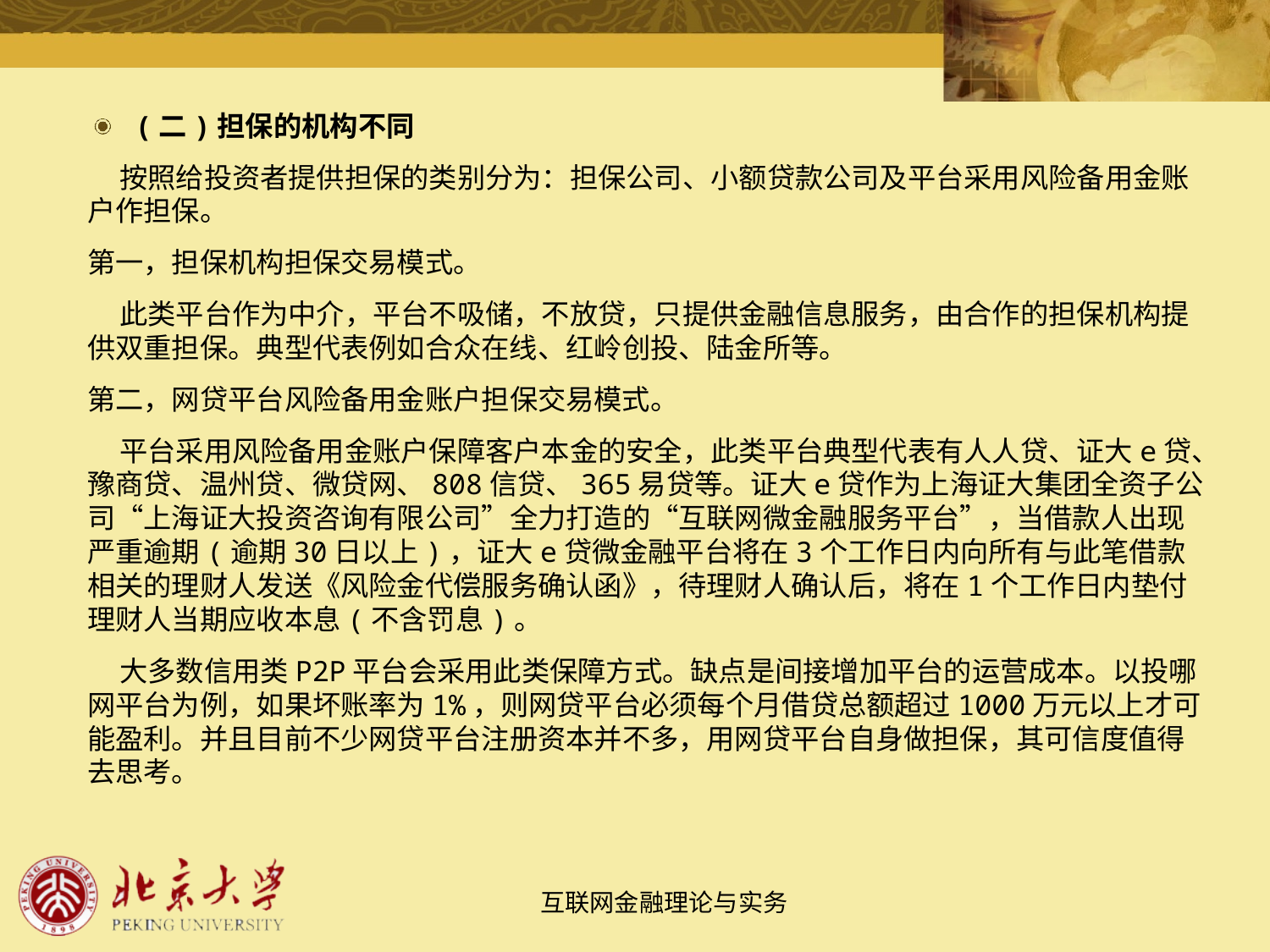

(二)担保的机构不同
    按照给投资者提供担保的类别分为：担保公司、小额贷款公司及平台采用风险备用金账户作担保。
第一，担保机构担保交易模式。
    此类平台作为中介，平台不吸储，不放贷，只提供金融信息服务，由合作的担保机构提供双重担保。典型代表例如合众在线、红岭创投、陆金所等。
第二，网贷平台风险备用金账户担保交易模式。
    平台采用风险备用金账户保障客户本金的安全，此类平台典型代表有人人贷、证大e贷、豫商贷、温州贷、微贷网、808信贷、365易贷等。证大e贷作为上海证大集团全资子公司“上海证大投资咨询有限公司”全力打造的“互联网微金融服务平台”，当借款人出现严重逾期(逾期30日以上)，证大e贷微金融平台将在3个工作日内向所有与此笔借款相关的理财人发送《风险金代偿服务确认函》，待理财人确认后，将在1个工作日内垫付理财人当期应收本息(不含罚息)。
    大多数信用类P2P平台会采用此类保障方式。缺点是间接增加平台的运营成本。以投哪网平台为例，如果坏账率为1%，则网贷平台必须每个月借贷总额超过1000万元以上才可能盈利。并且目前不少网贷平台注册资本并不多，用网贷平台自身做担保，其可信度值得去思考。